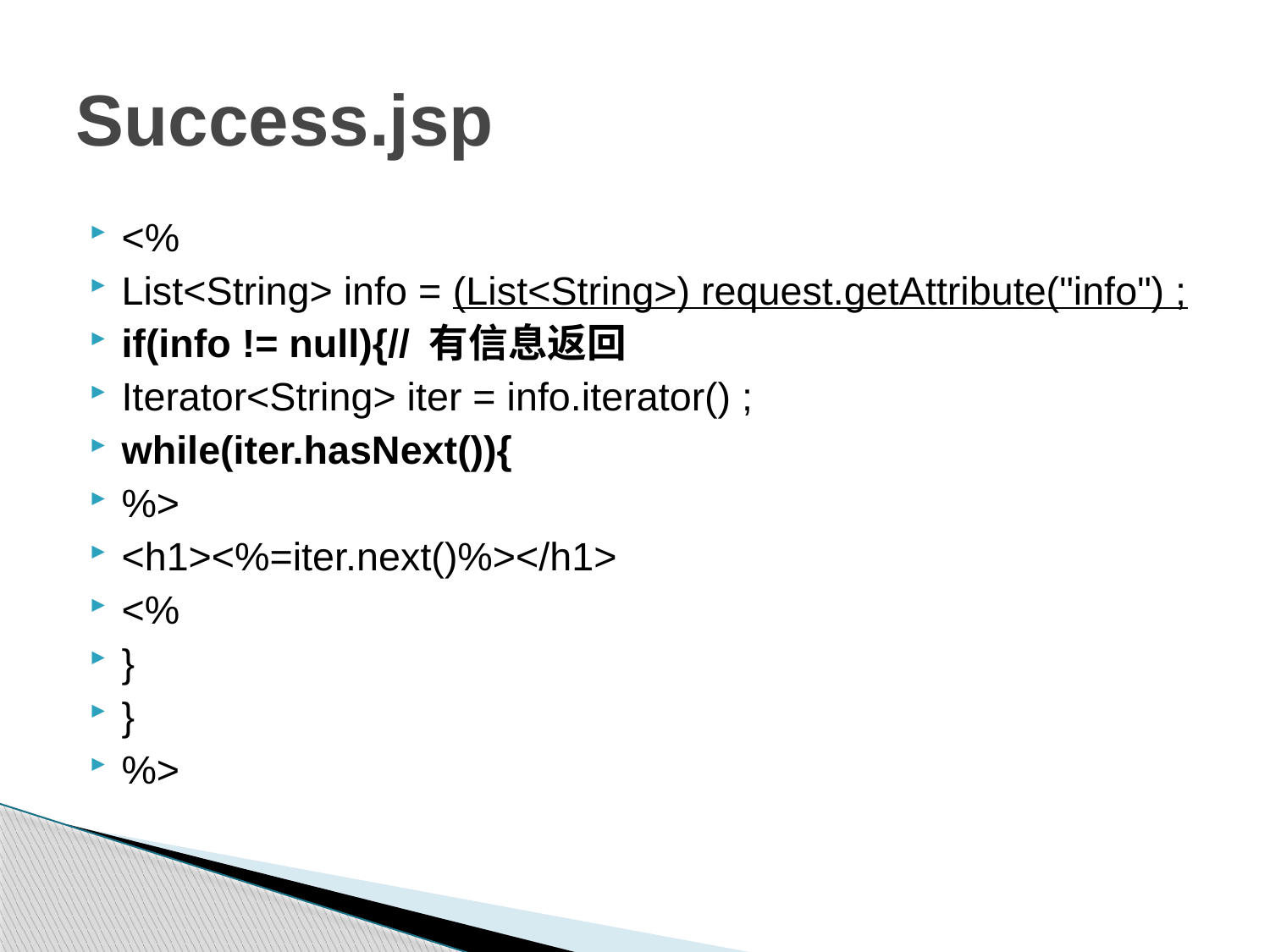

# Success.jsp
<%
List<String> info = (List<String>) request.getAttribute("info") ;
if(info != null){// 有信息返回
Iterator<String> iter = info.iterator() ;
while(iter.hasNext()){
%>
<h1><%=iter.next()%></h1>
<%
}
}
%>